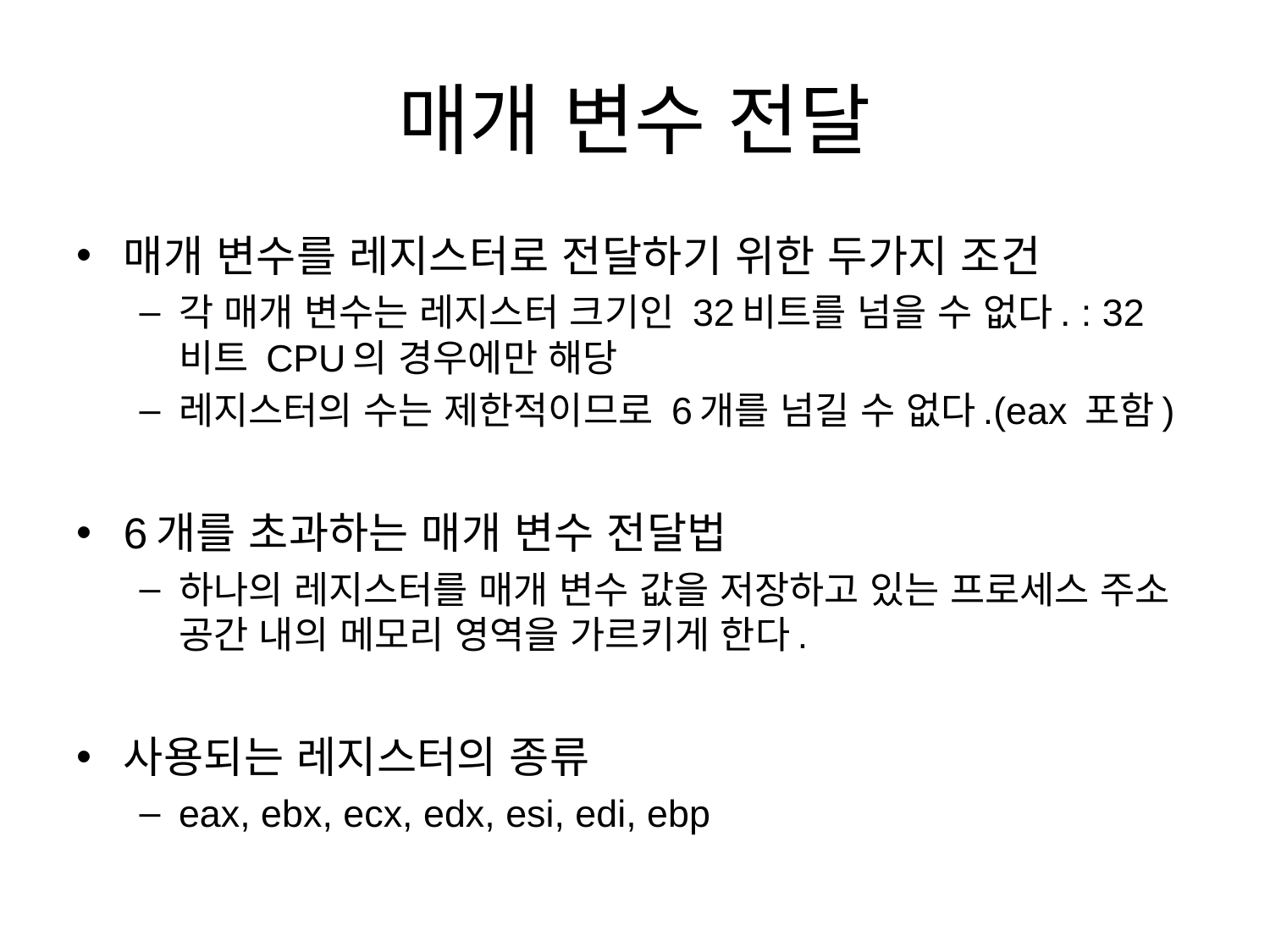

# 매개 변수 전달
매개 변수를 레지스터로 전달하기 위한 두가지 조건
각 매개 변수는 레지스터 크기인 32비트를 넘을 수 없다. : 32비트 CPU의 경우에만 해당
레지스터의 수는 제한적이므로 6개를 넘길 수 없다.(eax 포함)

6개를 초과하는 매개 변수 전달법
하나의 레지스터를 매개 변수 값을 저장하고 있는 프로세스 주소 공간 내의 메모리 영역을 가르키게 한다.

사용되는 레지스터의 종류
eax, ebx, ecx, edx, esi, edi, ebp